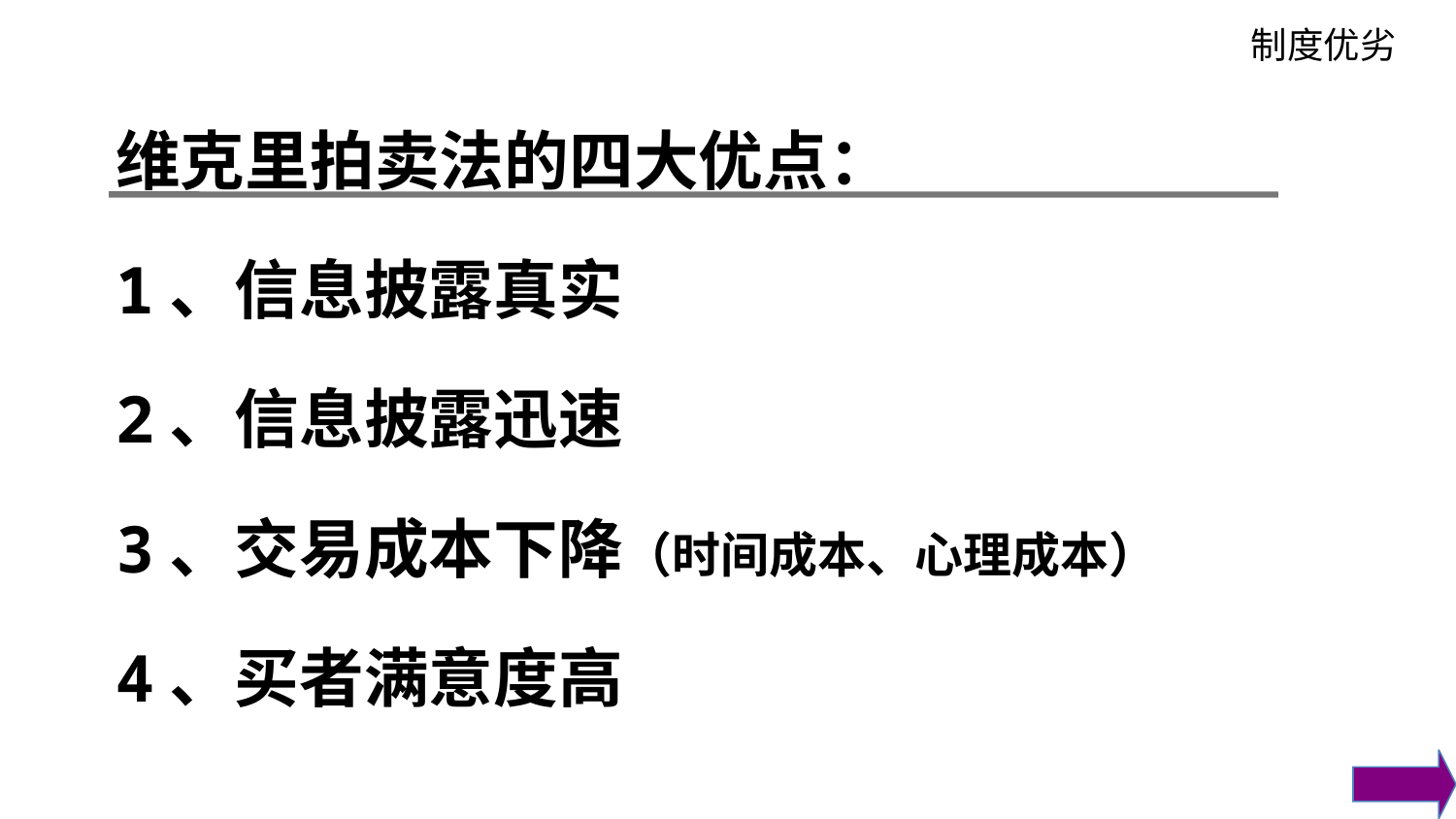

制度优劣
维克里拍卖法的四大优点：
1、信息披露真实
2、信息披露迅速
3、交易成本下降（时间成本、心理成本）
4、买者满意度高